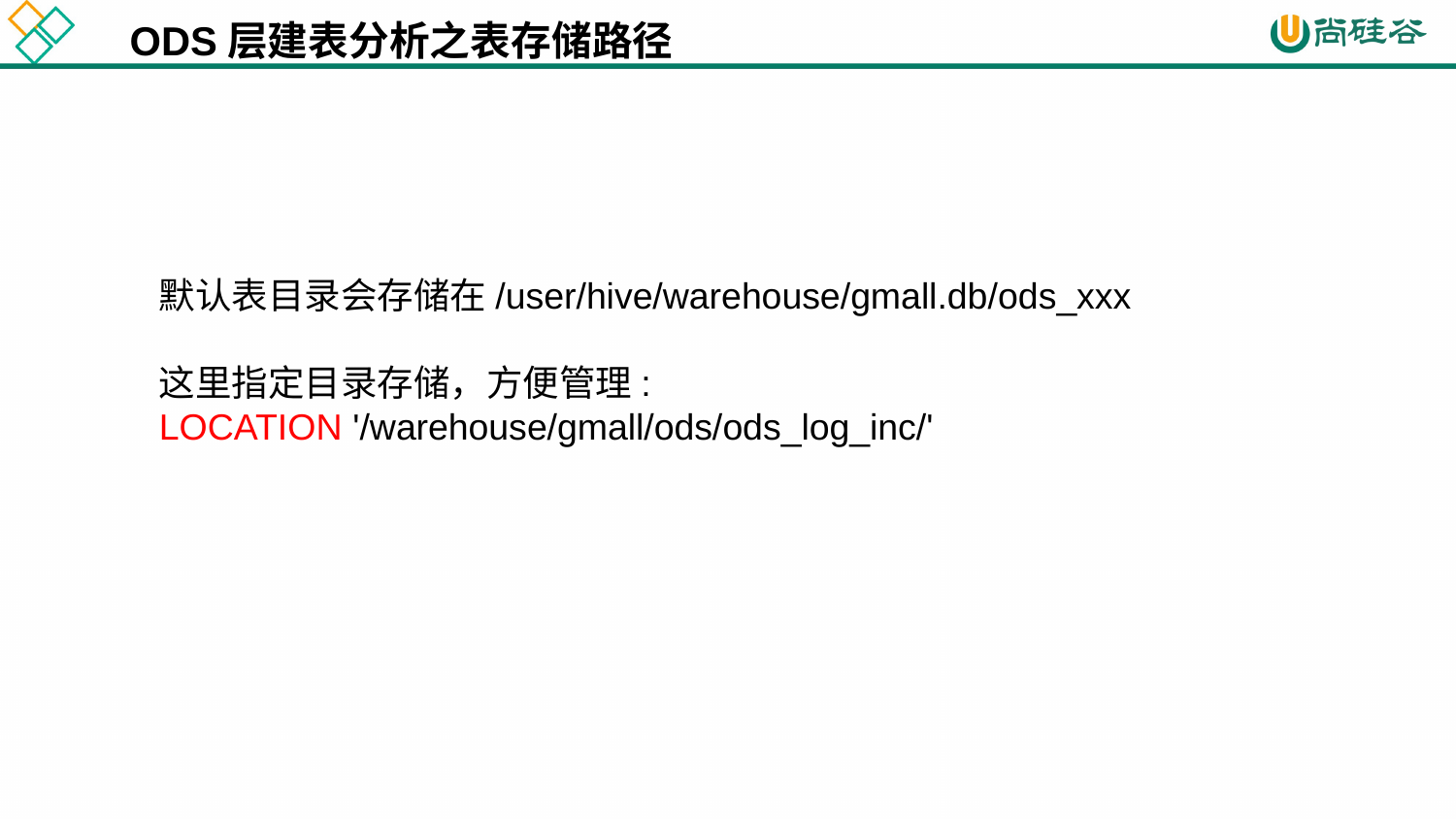

ODS层建表分析之表存储路径
默认表目录会存储在/user/hive/warehouse/gmall.db/ods_xxx

这里指定目录存储，方便管理:
LOCATION '/warehouse/gmall/ods/ods_log_inc/'